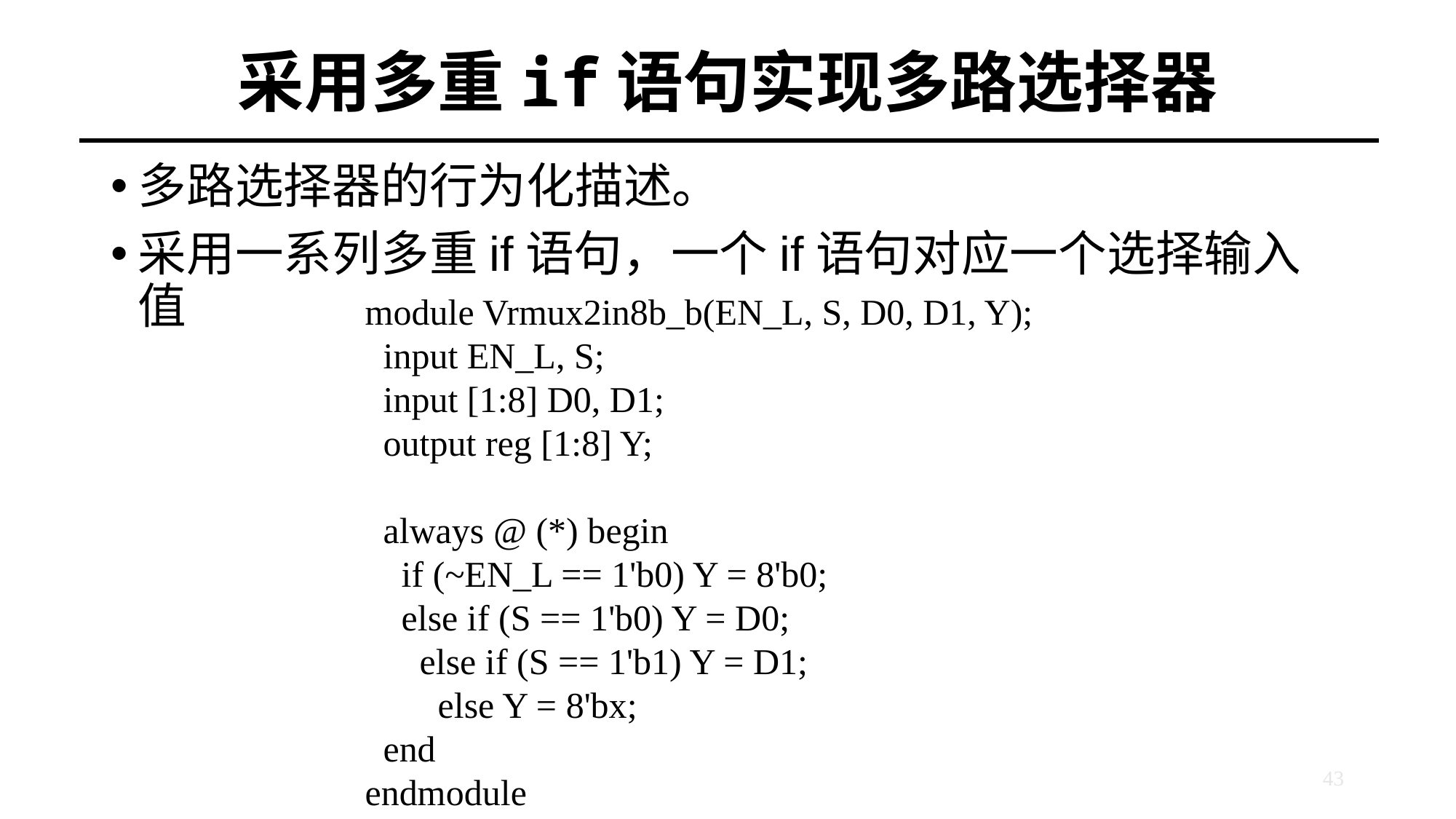

# 采用多重if语句实现多路选择器
多路选择器的行为化描述。
采用一系列多重if语句，一个if语句对应一个选择输入值
module Vrmux2in8b_b(EN_L, S, D0, D1, Y);
  input EN_L, S;
  input [1:8] D0, D1;
  output reg [1:8] Y;

  always @ (*) begin
    if (~EN_L == 1'b0) Y = 8'b0;
    else if (S == 1'b0) Y = D0;
      else if (S == 1'b1) Y = D1;
        else Y = 8'bx;
  end
endmodule

43